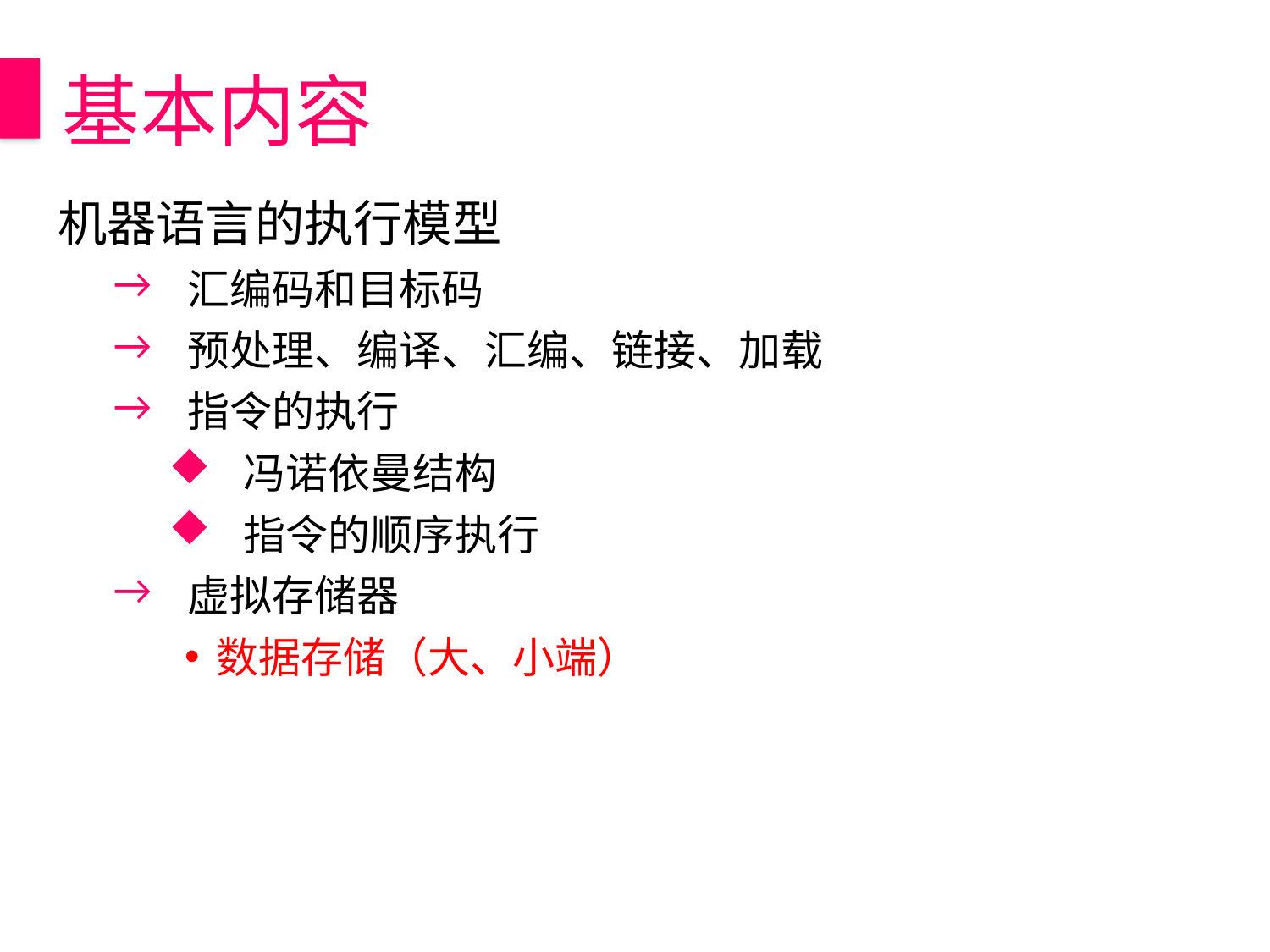

基本内容

机器语言的执行模型
汇编码和目标码
预处理、编译、汇编、链接、加载
指令的执行
冯诺依曼结构
指令的顺序执行
虚拟存储器
数据存储（大、小端）